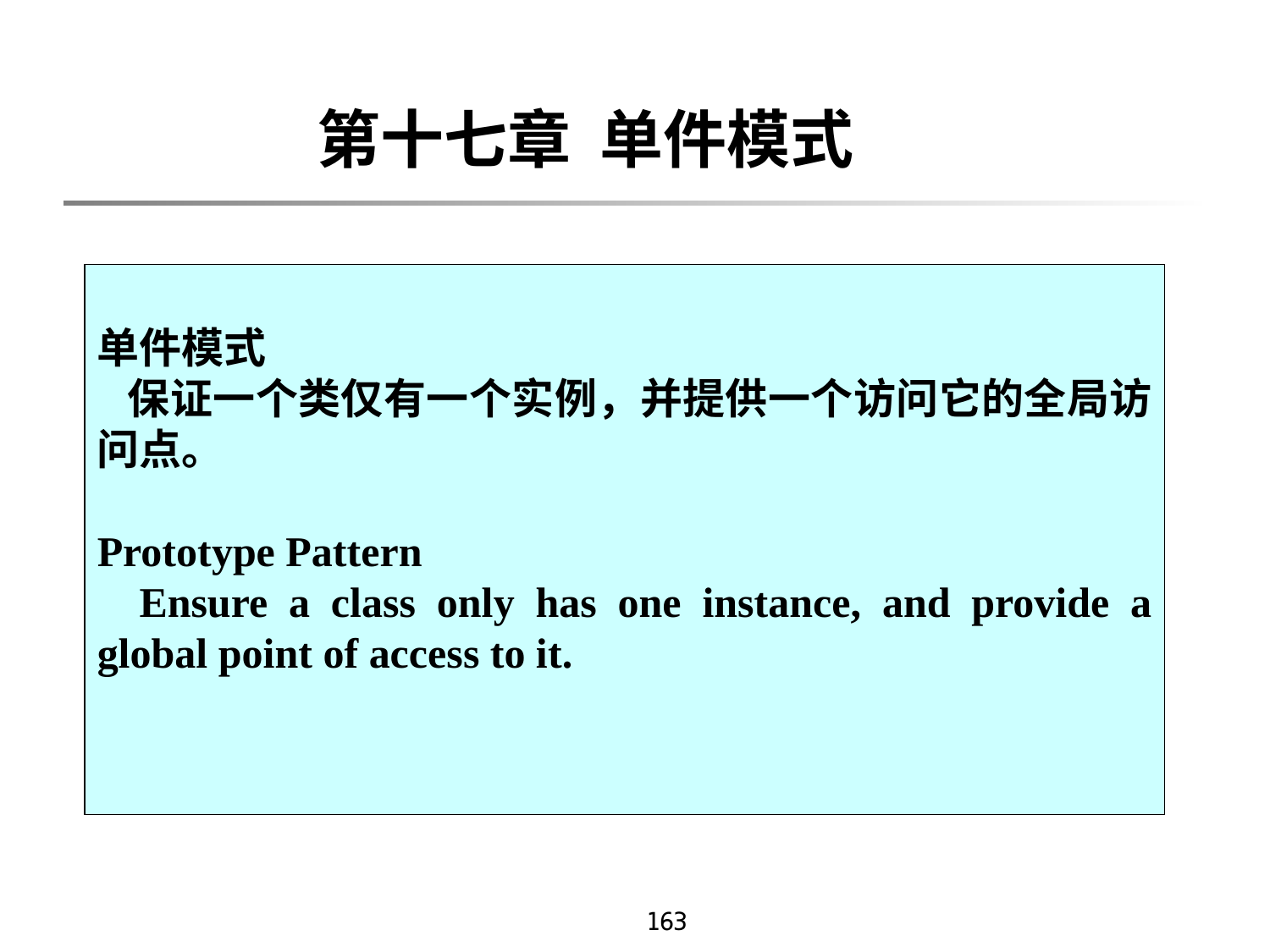

# 第十七章  单件模式

单件模式
  保证一个类仅有一个实例，并提供一个访问它的全局访问点。

Prototype Pattern
  Ensure a class only has one instance, and provide a global point of access to it.

163